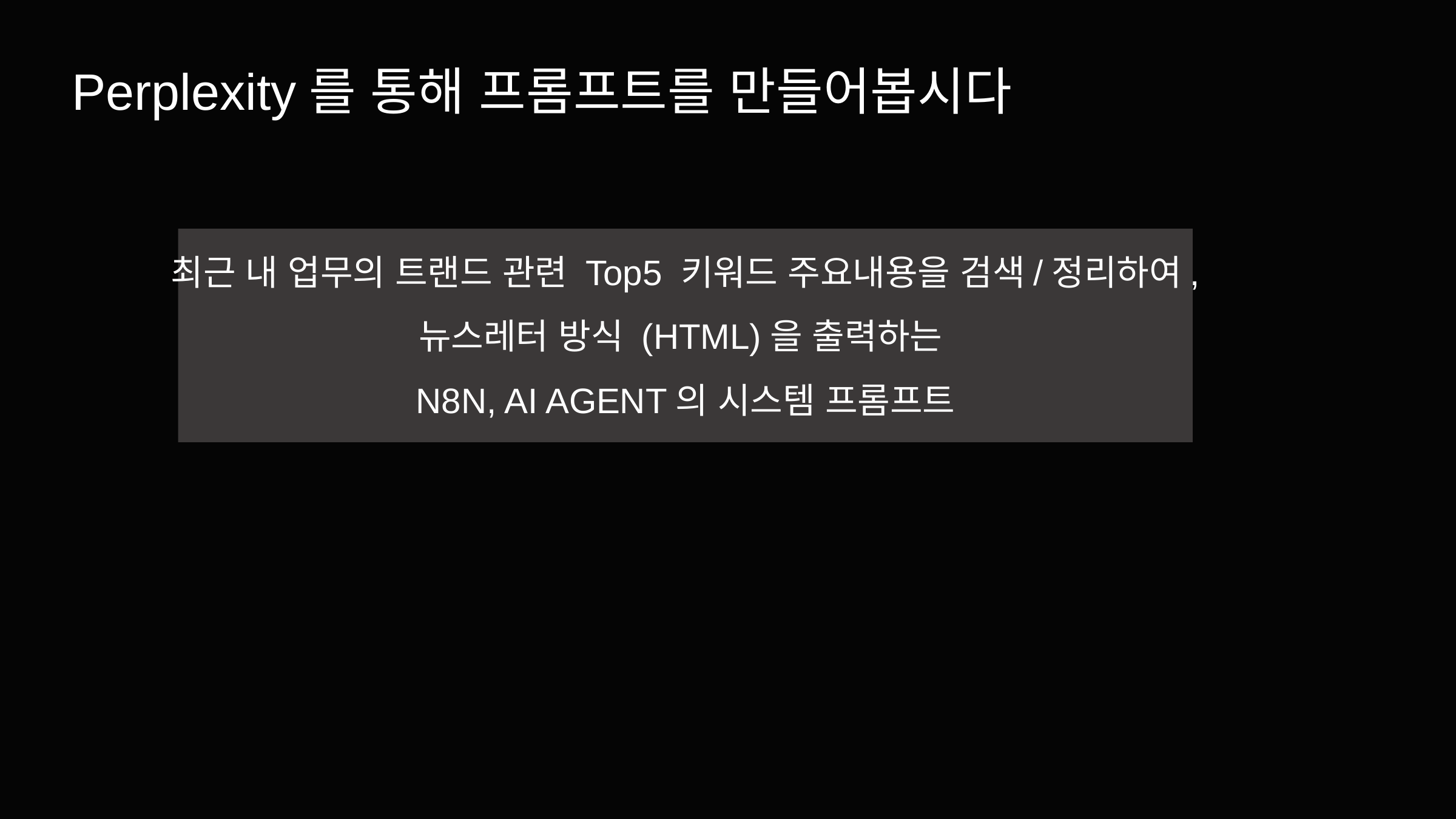

Perplexity를 통해 프롬프트를 만들어봅시다
최근 내 업무의 트랜드 관련 Top5 키워드 주요내용을 검색/정리하여,
뉴스레터 방식 (HTML)을 출력하는
N8N, AI AGENT의 시스템 프롬프트